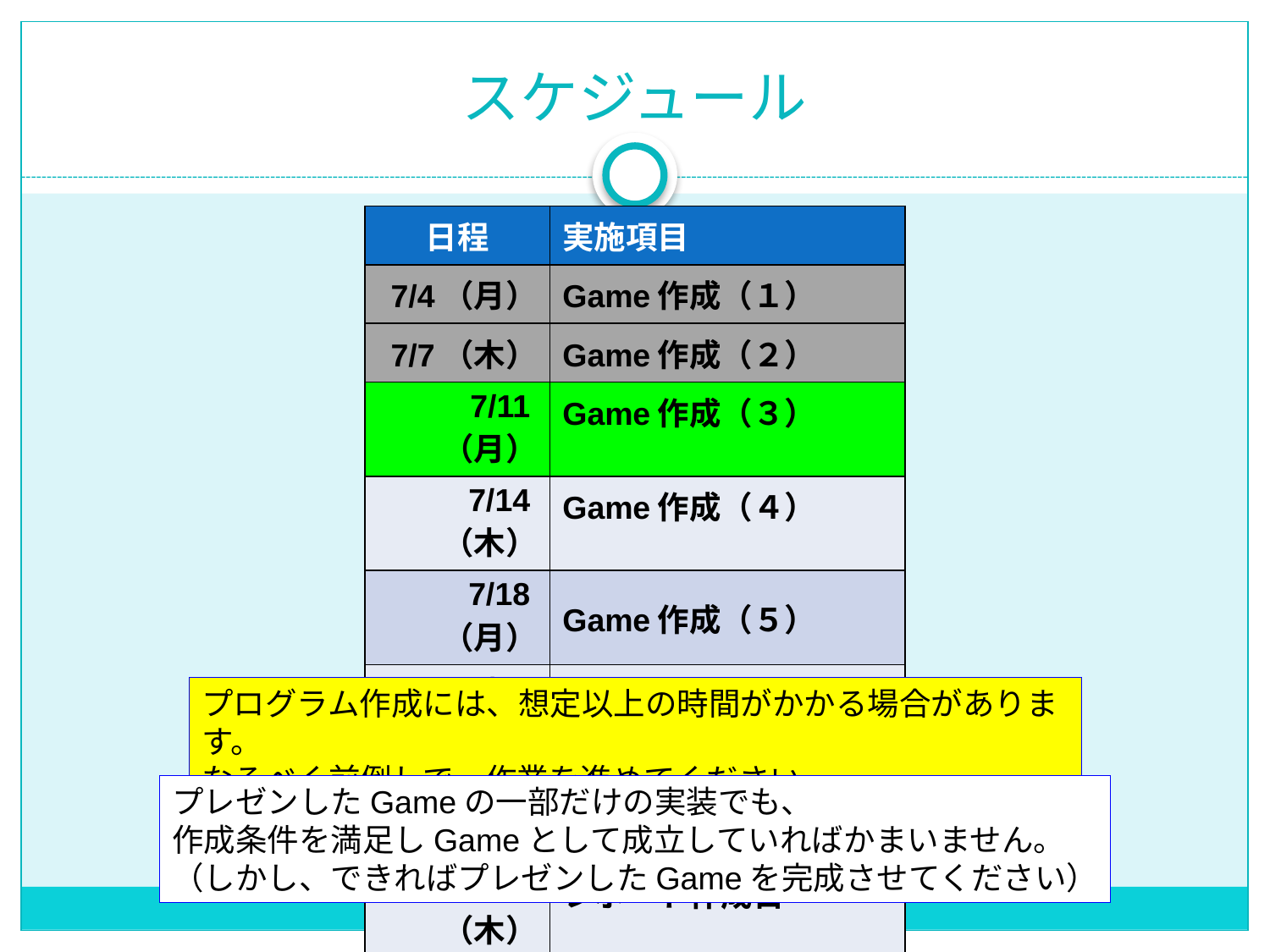

# スケジュール
| 日程 | 実施項目 |
| --- | --- |
| 7/4（月） | Game作成（１） |
| 7/7（木） | Game作成（２） |
| 7/11（月） | Game作成（３） |
| 7/14（木） | Game作成（４） |
| 7/18（月） | Game作成（５） |
| 7/21（木） | B4ポスター発表（見学） |
| 7/25（月） | Game作成（６） |
| 7/28（木） | レポート作成日 |
プログラム作成には、想定以上の時間がかかる場合があります。
なるべく前倒しで、作業を進めてください。
プレゼンしたGameの一部だけの実装でも、
作成条件を満足しGameとして成立していればかまいません。
（しかし、できればプレゼンしたGameを完成させてください）